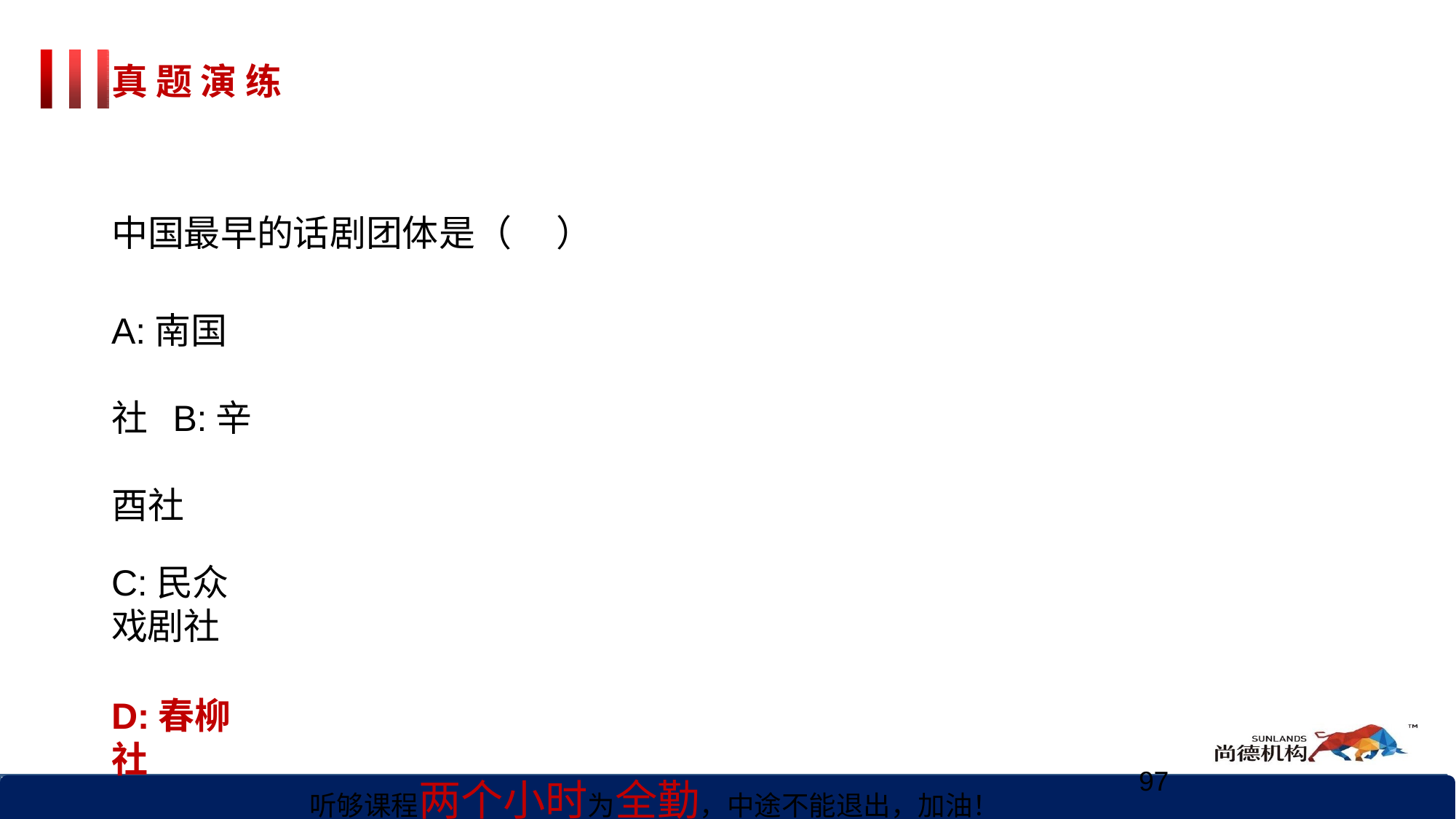

# 真 题 演 练
中国最早的话剧团体是（	）
A:南国社  B:辛酉社
C:民众戏剧社

D:春柳社

97

听够课程两个小时为全勤，中途不能退出，加油！